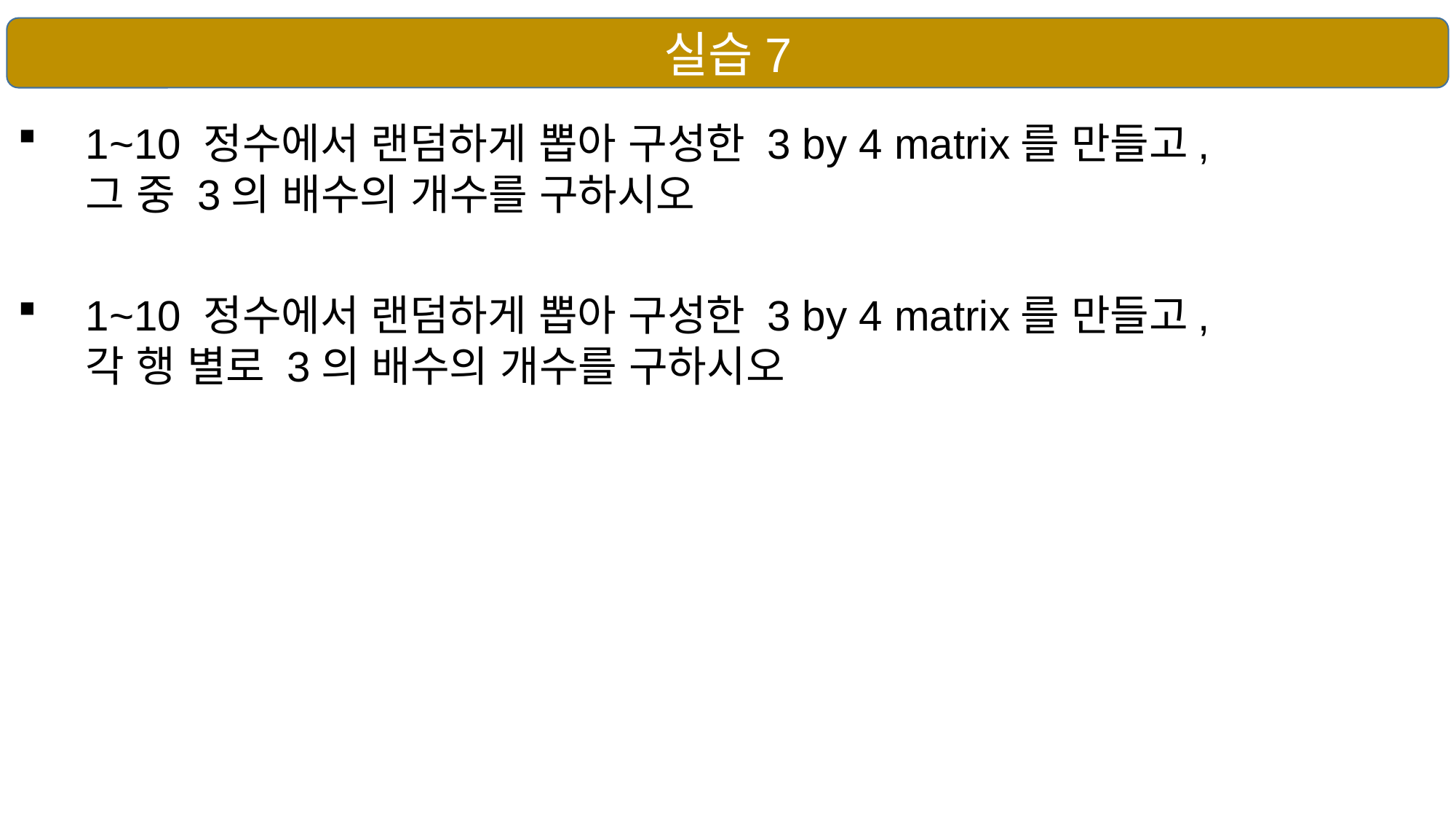

실습7
1~10 정수에서 랜덤하게 뽑아 구성한 3 by 4 matrix를 만들고,
그 중 3의 배수의 개수를 구하시오
1~10 정수에서 랜덤하게 뽑아 구성한 3 by 4 matrix를 만들고,
각 행 별로 3의 배수의 개수를 구하시오